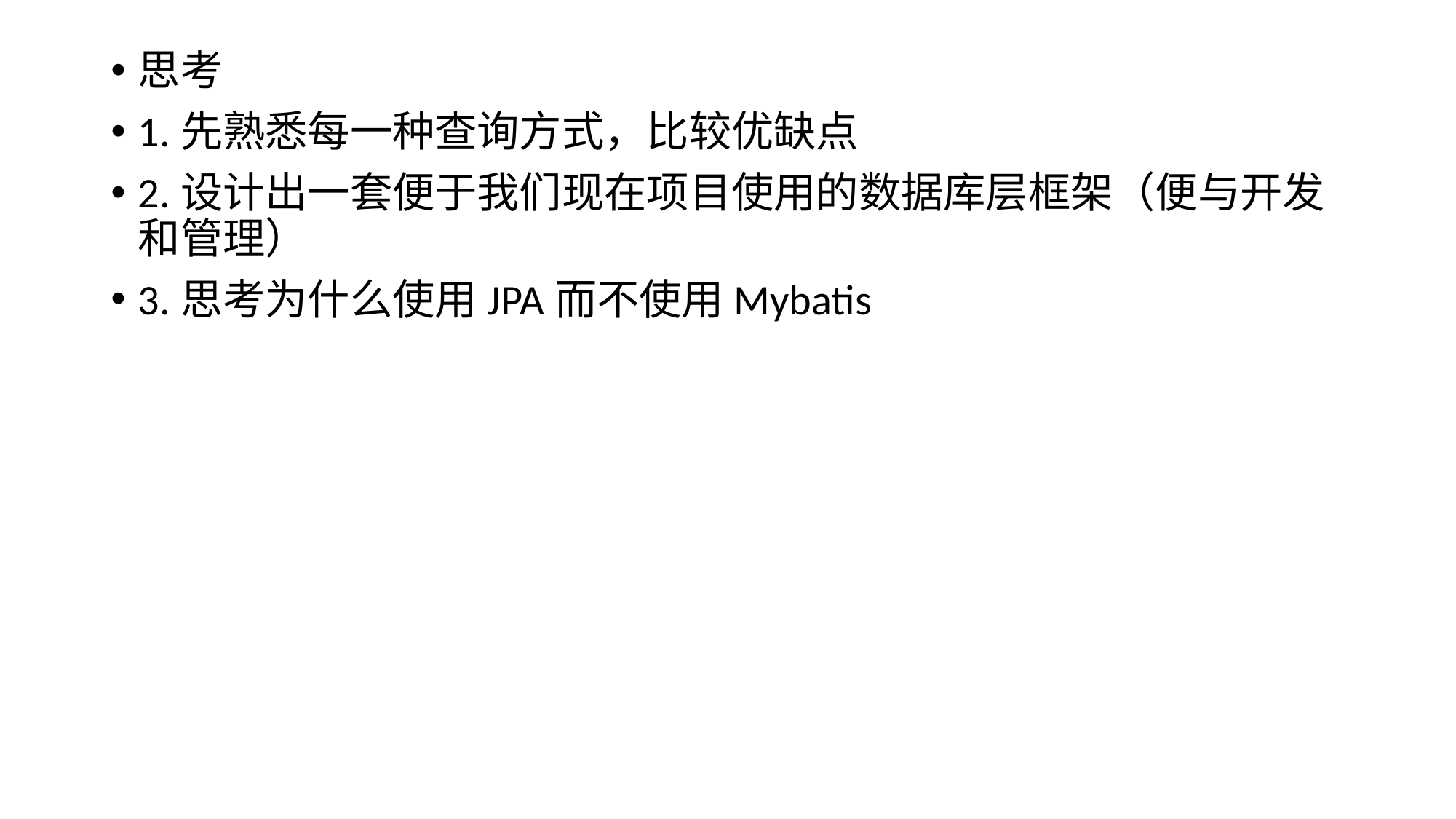

# 思考
1.先熟悉每一种查询方式，比较优缺点
2.设计出一套便于我们现在项目使用的数据库层框架（便与开发和管理）
3.思考为什么使用JPA而不使用Mybatis